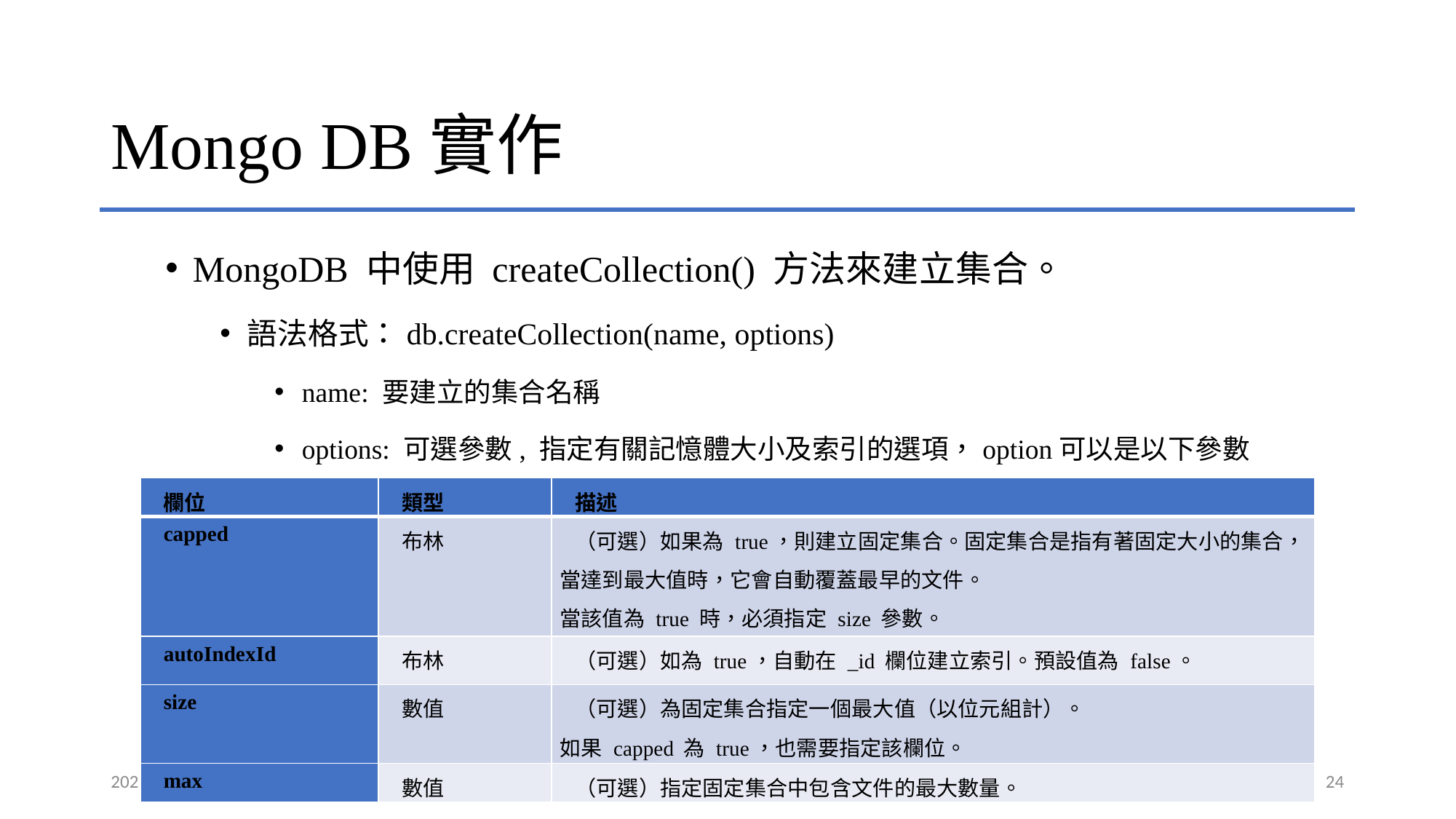

# Mongo DB實作
MongoDB 中使用 createCollection() 方法來建立集合。
語法格式：db.createCollection(name, options)
name: 要建立的集合名稱
options: 可選參數, 指定有關記憶體大小及索引的選項，option可以是以下參數

| 欄位 | 類型 | 描述 |
| --- | --- | --- |
| capped | 布林 | （可選）如果為 true，則建立固定集合。固定集合是指有著固定大小的集合，當達到最大值時，它會自動覆蓋最早的文件。 當該值為 true 時，必須指定 size 參數。 |
| autoIndexId | 布林 | （可選）如為 true，自動在 \_id 欄位建立索引。預設值為 false。 |
| size | 數值 | （可選）為固定集合指定一個最大值（以位元組計）。 如果 capped 為 true，也需要指定該欄位。 |
| max | 數值 | （可選）指定固定集合中包含文件的最大數量。 |
2021/6/9
24